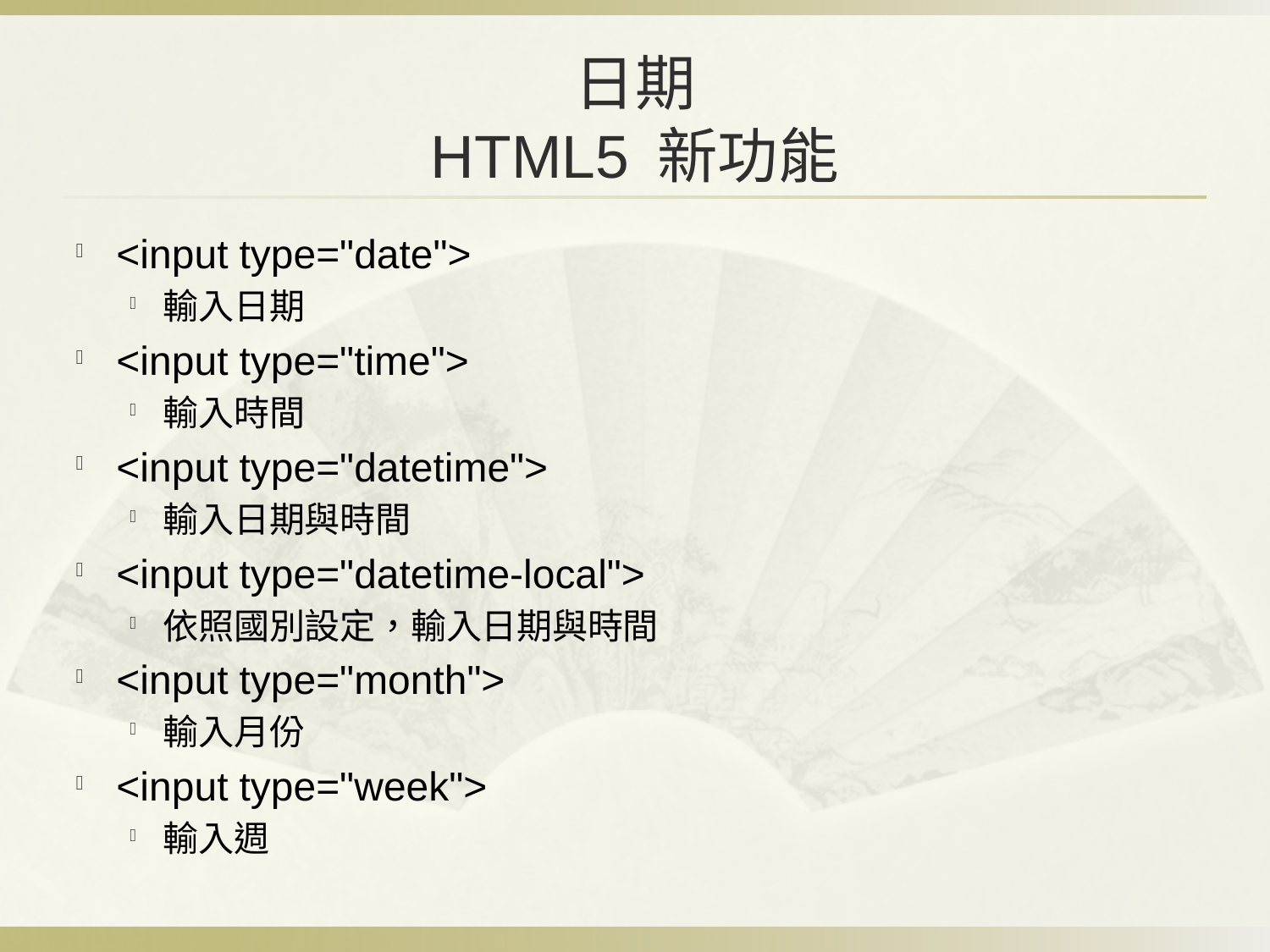

# 日期 HTML5 新功能
<input type="date">
輸入日期
<input type="time">
輸入時間
<input type="datetime">
輸入日期與時間
<input type="datetime-local">
依照國別設定，輸入日期與時間
<input type="month">
輸入月份
<input type="week">
輸入週